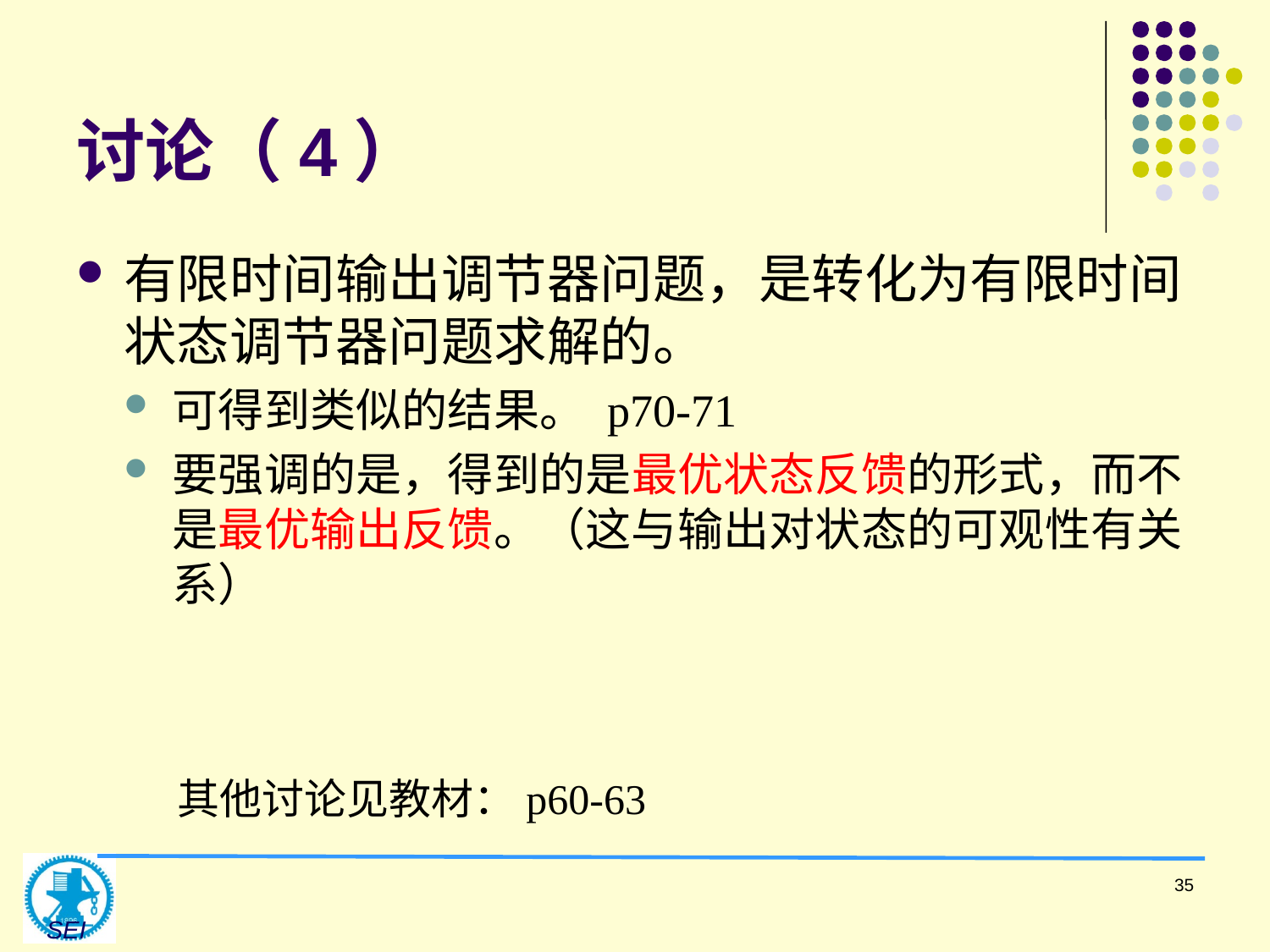

# 讨论（4）
有限时间输出调节器问题，是转化为有限时间状态调节器问题求解的。
可得到类似的结果。 p70-71
要强调的是，得到的是最优状态反馈的形式，而不是最优输出反馈。（这与输出对状态的可观性有关系）
其他讨论见教材：p60-63
35